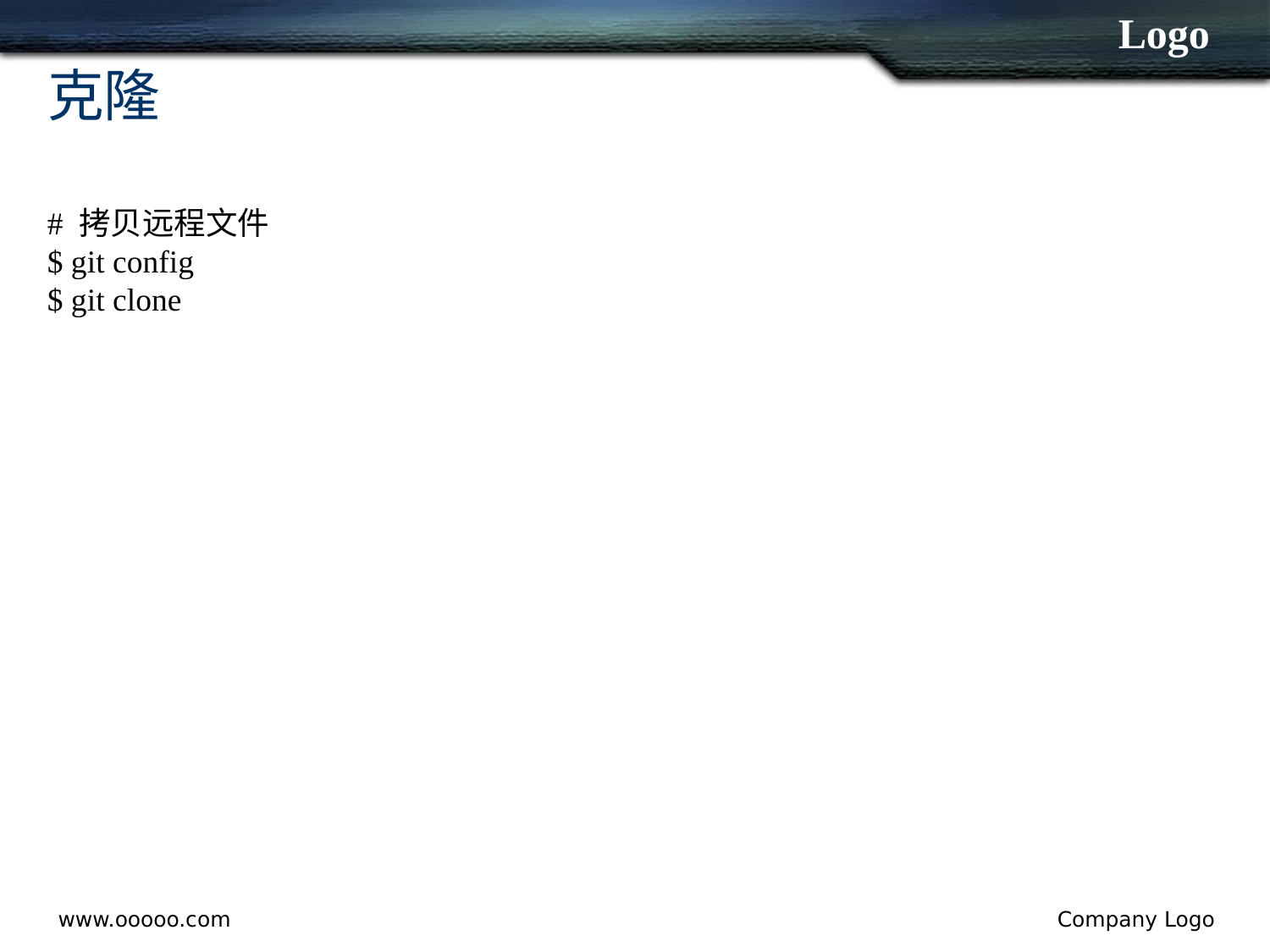

# 克隆
# 拷贝远程文件
$ git config
$ git clone
www.ooooo.com
Company Logo